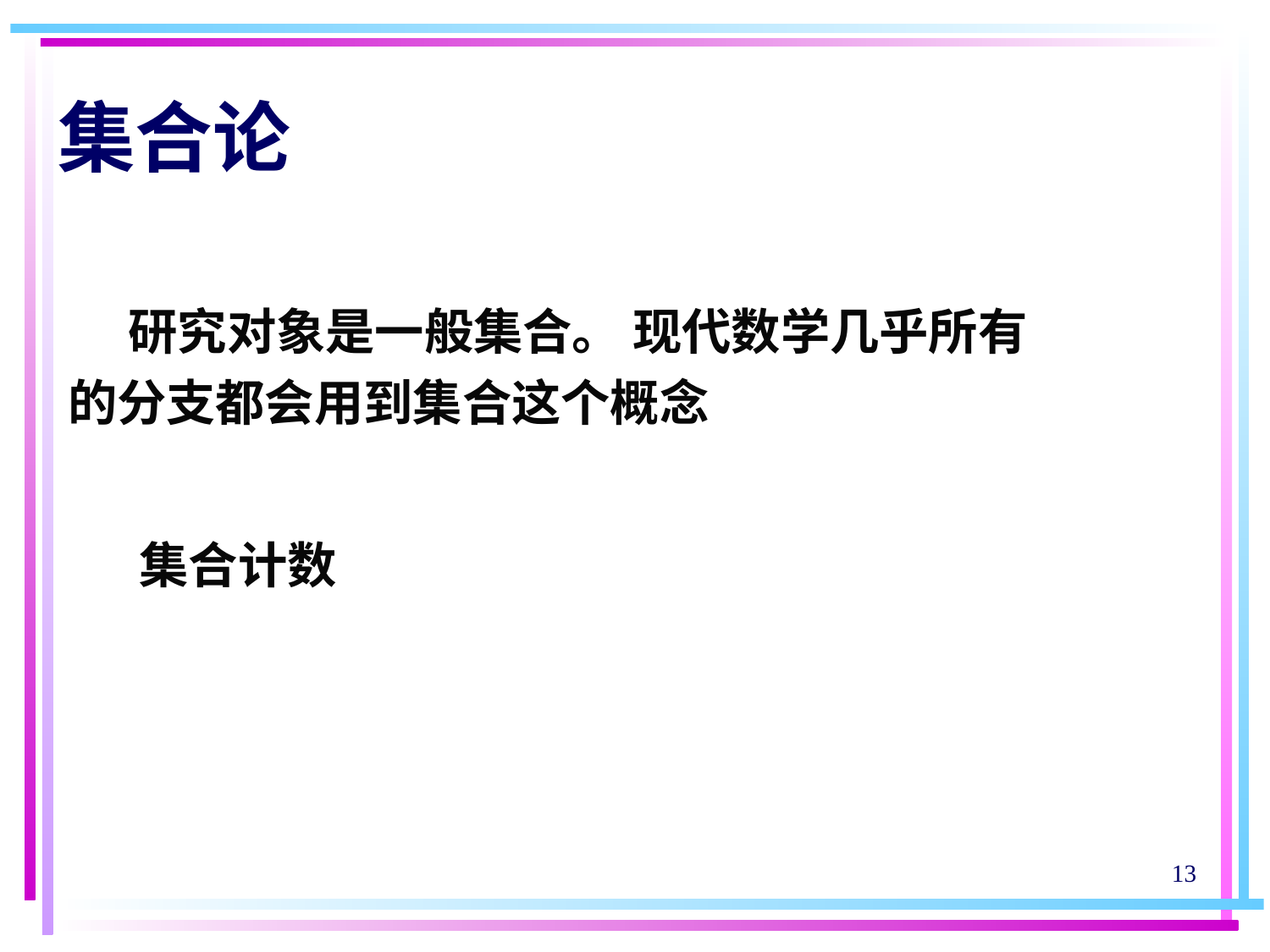

集合论

  研究对象是一般集合。 现代数学几乎所有的分支都会用到集合这个概念

   集合计数
13